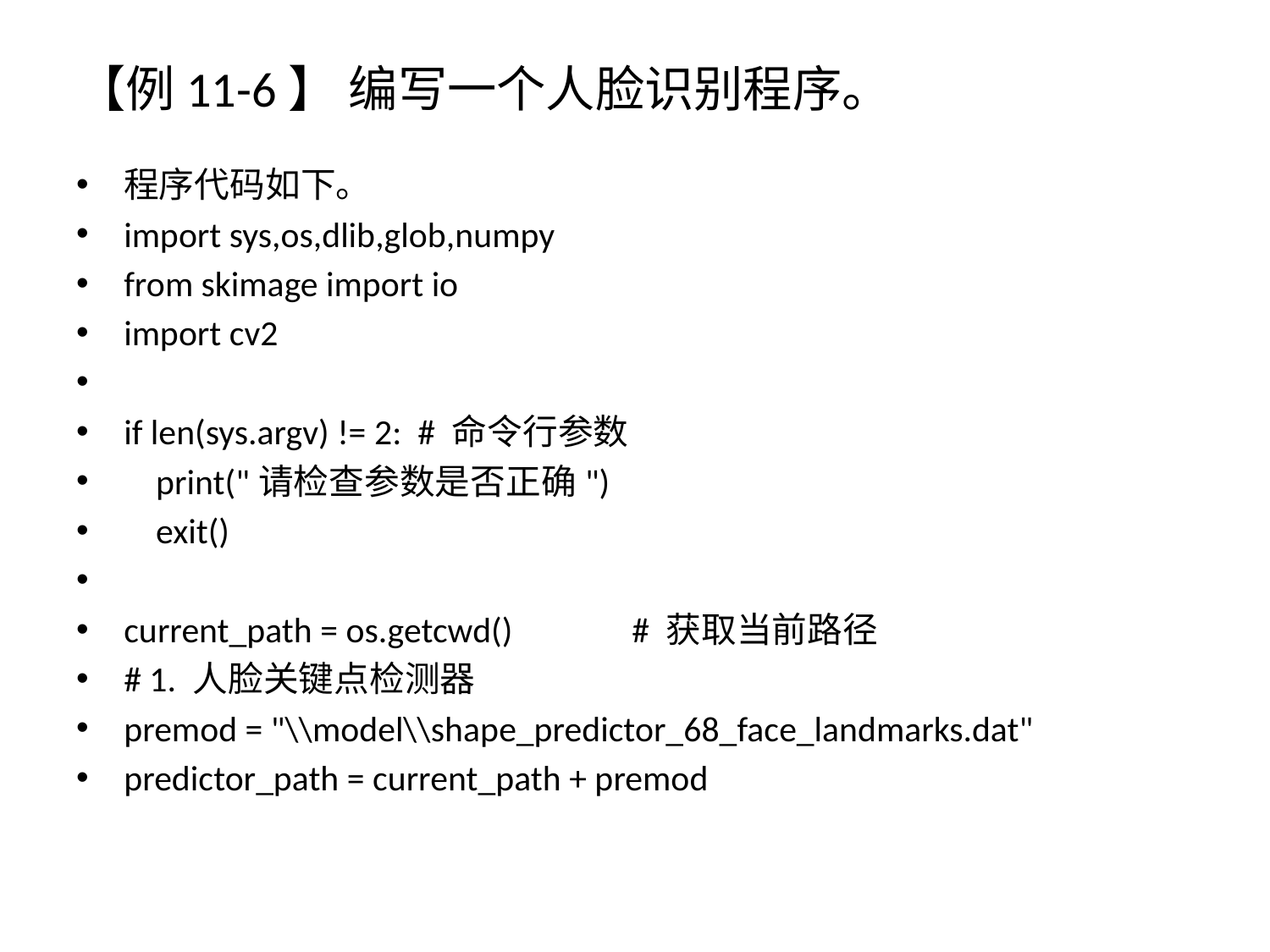

# 【例11-6】 编写一个人脸识别程序。
程序代码如下。
import sys,os,dlib,glob,numpy
from skimage import io
import cv2

if len(sys.argv) != 2:  # 命令行参数
    print("请检查参数是否正确")
    exit()

current_path = os.getcwd()	# 获取当前路径
# 1. 人脸关键点检测器
premod = "\\model\\shape_predictor_68_face_landmarks.dat"
predictor_path = current_path + premod